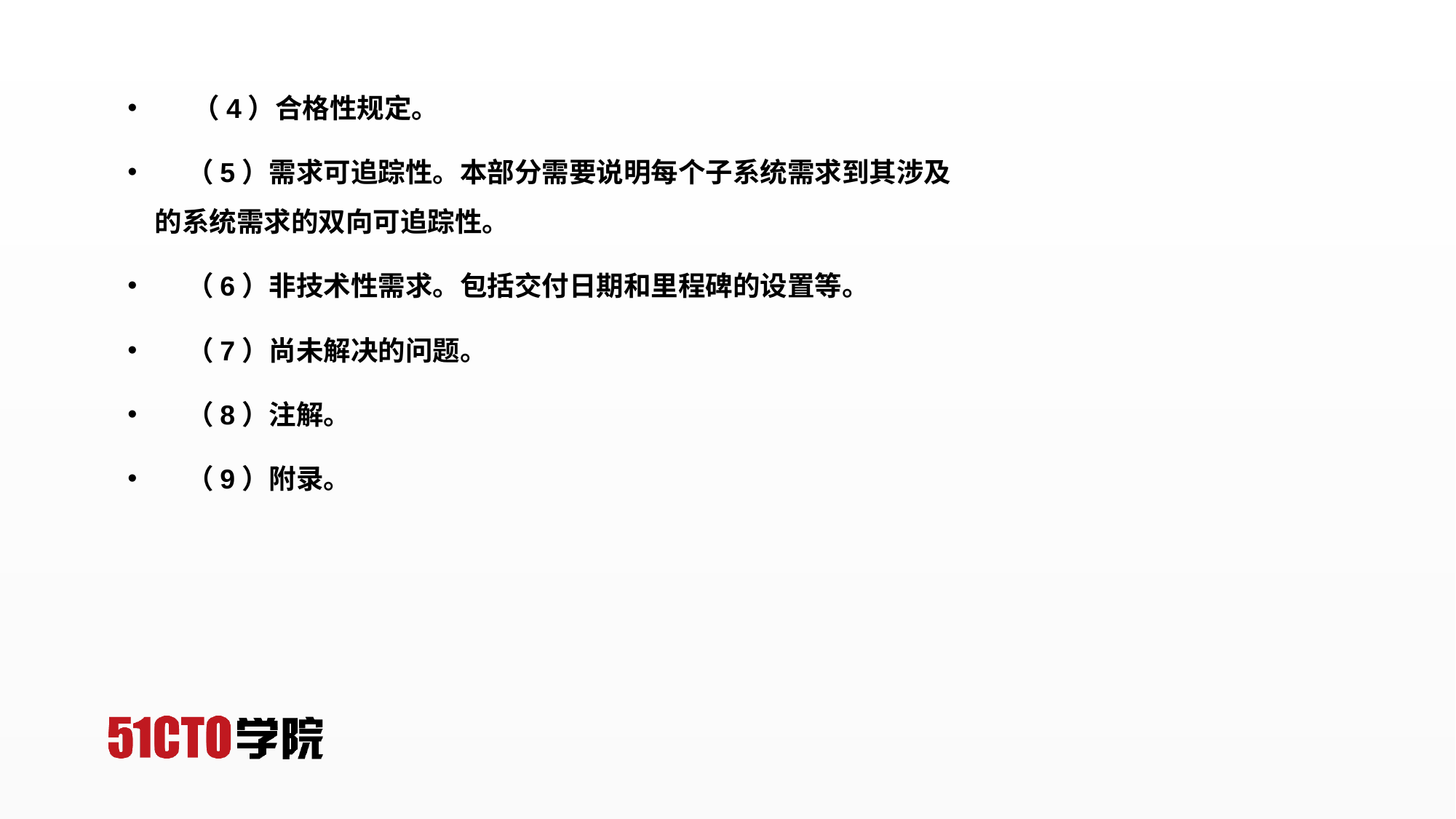

（4）合格性规定。
    （5）需求可追踪性。本部分需要说明每个子系统需求到其涉及的系统需求的双向可追踪性。
    （6）非技术性需求。包括交付日期和里程碑的设置等。
    （7）尚未解决的问题。
    （8）注解。
    （9）附录。